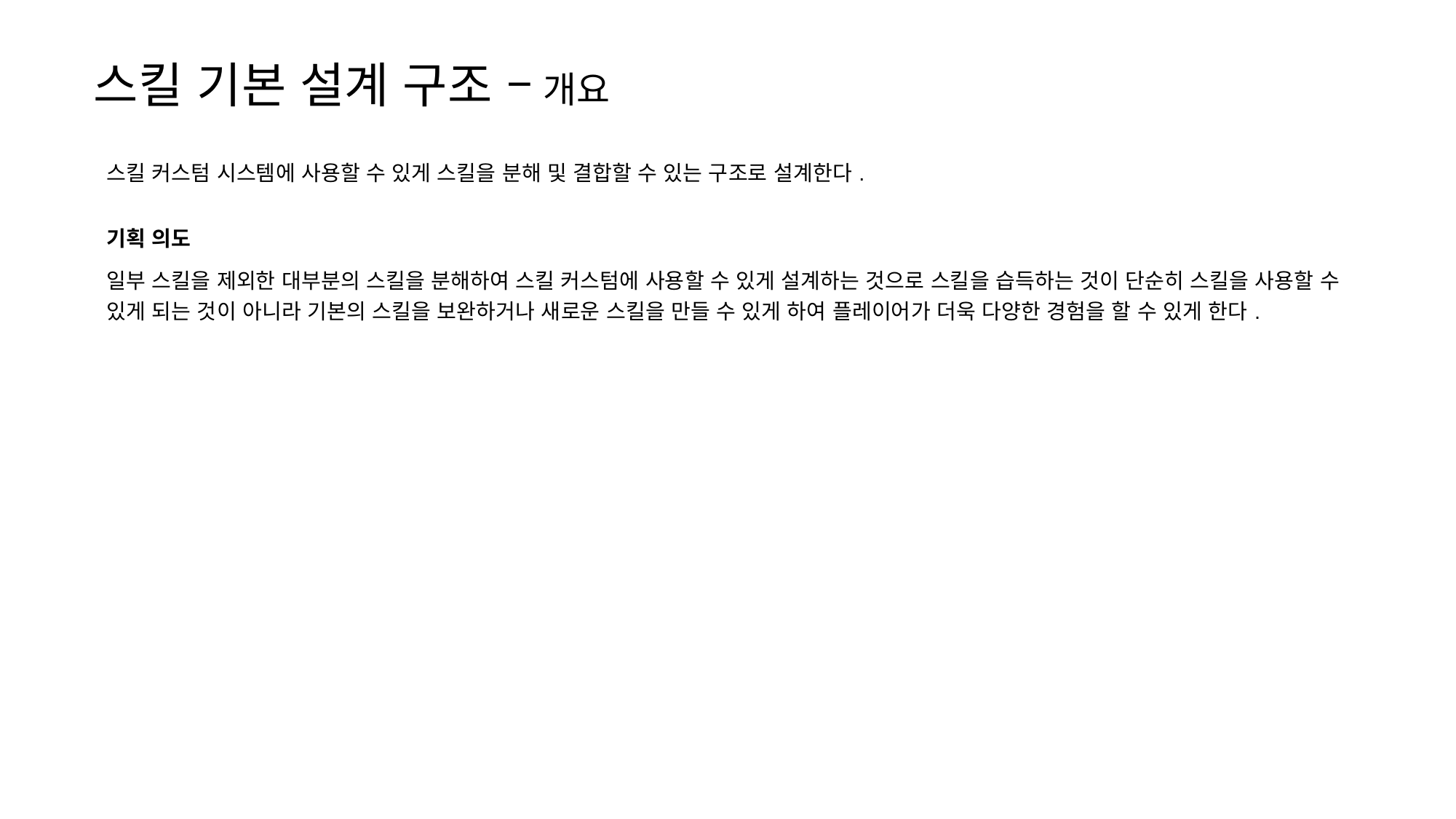

스킬 기본 설계 구조 – 개요
| 스킬 커스텀 시스템에 사용할 수 있게 스킬을 분해 및 결합할 수 있는 구조로 설계한다. |
| --- |
| 기획 의도 |
| 일부 스킬을 제외한 대부분의 스킬을 분해하여 스킬 커스텀에 사용할 수 있게 설계하는 것으로 스킬을 습득하는 것이 단순히 스킬을 사용할 수 있게 되는 것이 아니라 기본의 스킬을 보완하거나 새로운 스킬을 만들 수 있게 하여 플레이어가 더욱 다양한 경험을 할 수 있게 한다. |